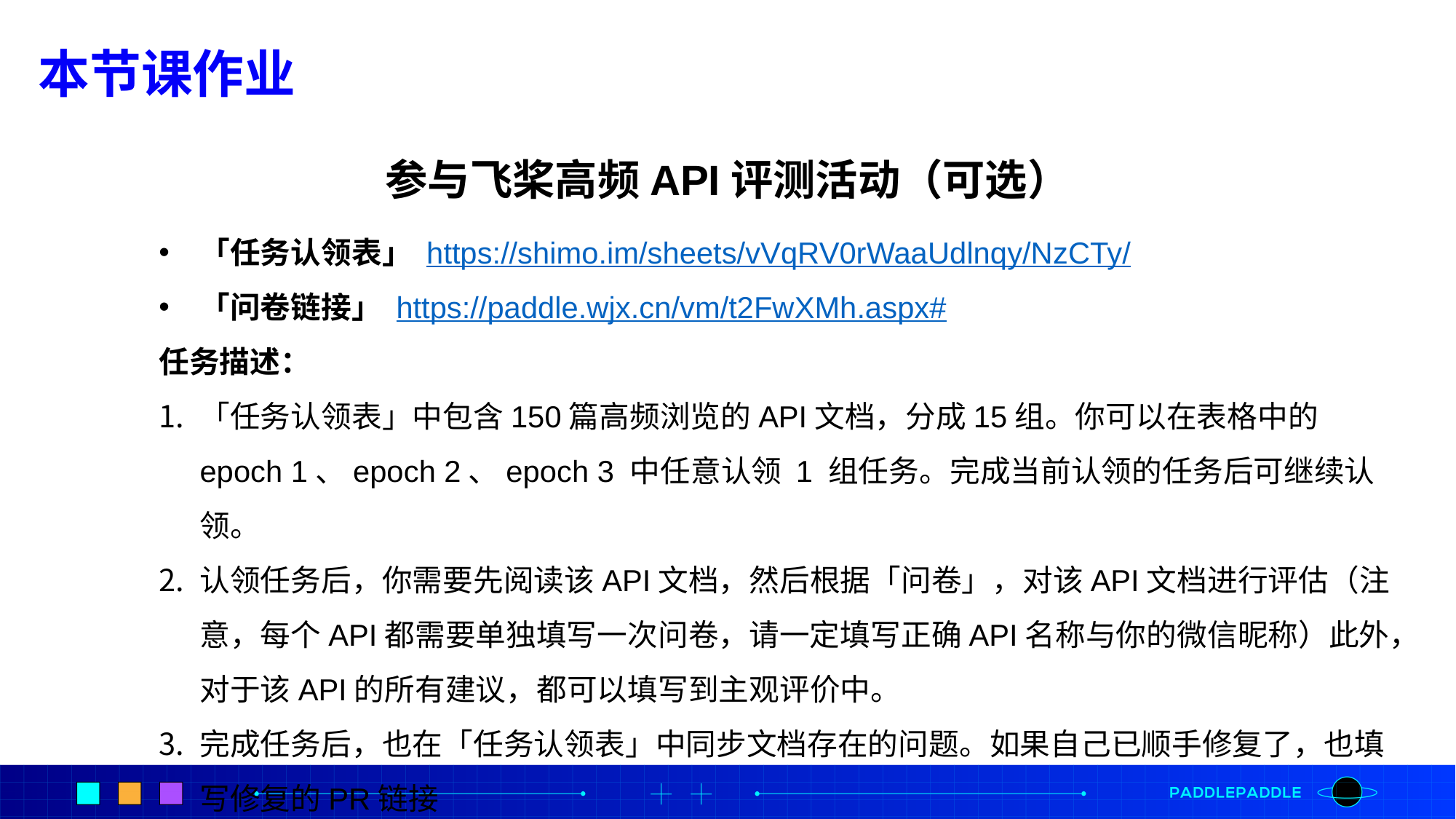

本节课作业
参与飞桨高频API评测活动（可选）
「任务认领表」 https://shimo.im/sheets/vVqRV0rWaaUdlnqy/NzCTy/
「问卷链接」 https://paddle.wjx.cn/vm/t2FwXMh.aspx#
任务描述：
「任务认领表」中包含150篇高频浏览的API文档，分成15组。你可以在表格中的 epoch 1、epoch 2、epoch 3 中任意认领 1 组任务。完成当前认领的任务后可继续认领。
认领任务后，你需要先阅读该API文档，然后根据「问卷」，对该API文档进行评估（注意，每个API都需要单独填写一次问卷，请一定填写正确API名称与你的微信昵称）此外，对于该API的所有建议，都可以填写到主观评价中。
完成任务后，也在「任务认领表」中同步文档存在的问题。如果自己已顺手修复了，也填写修复的PR链接